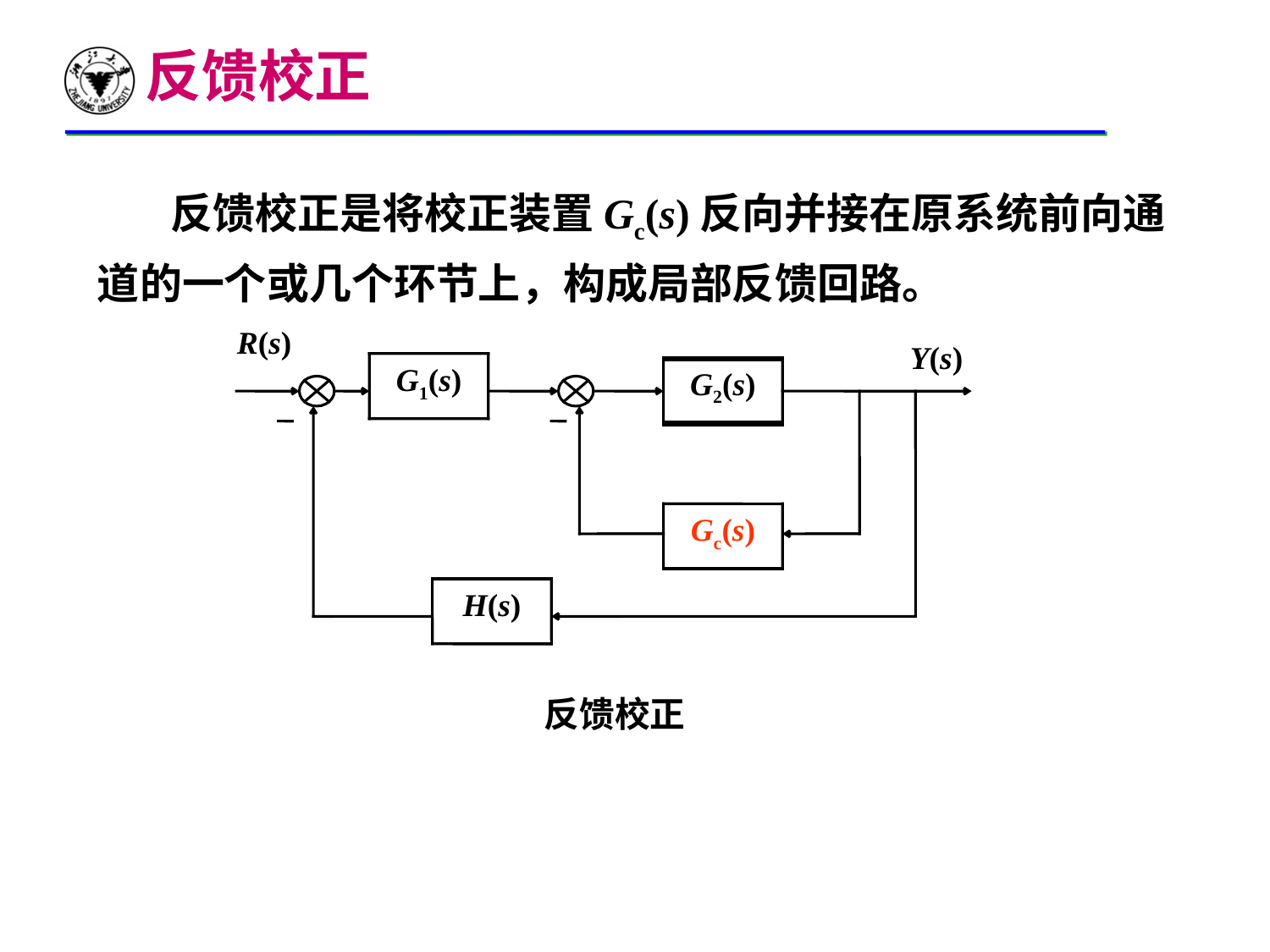

反馈校正
        反馈校正是将校正装置Gc(s)反向并接在原系统前向通道的一个或几个环节上，构成局部反馈回路。
R(s)
Y(s)
G1(s)

G2(s)

Gc(s)

H(s)

反馈校正